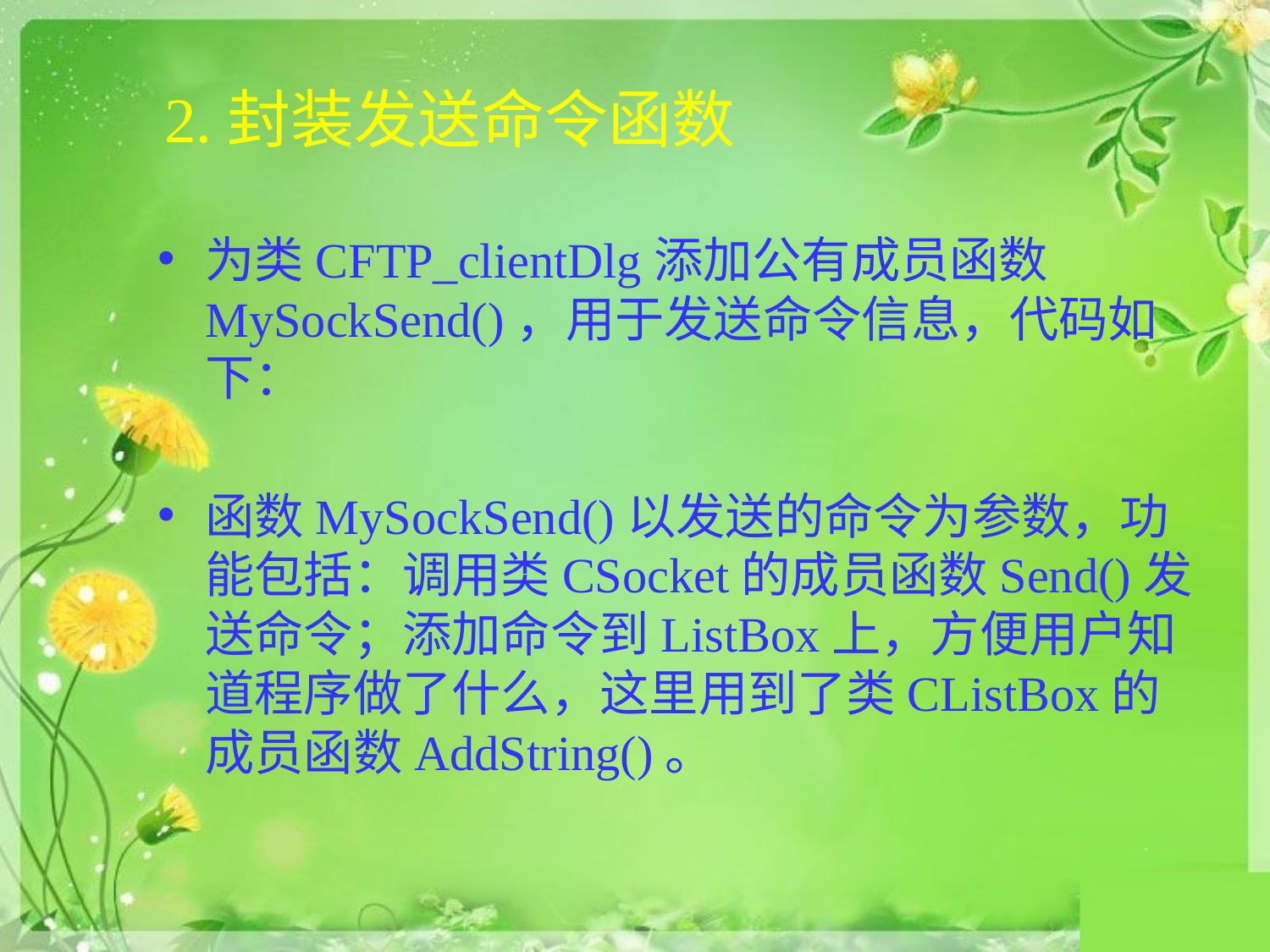

# 2.封装发送命令函数
为类CFTP_clientDlg添加公有成员函数MySockSend()，用于发送命令信息，代码如下：

函数MySockSend()以发送的命令为参数，功能包括：调用类CSocket的成员函数Send()发送命令；添加命令到ListBox上，方便用户知道程序做了什么，这里用到了类CListBox的成员函数AddString()。